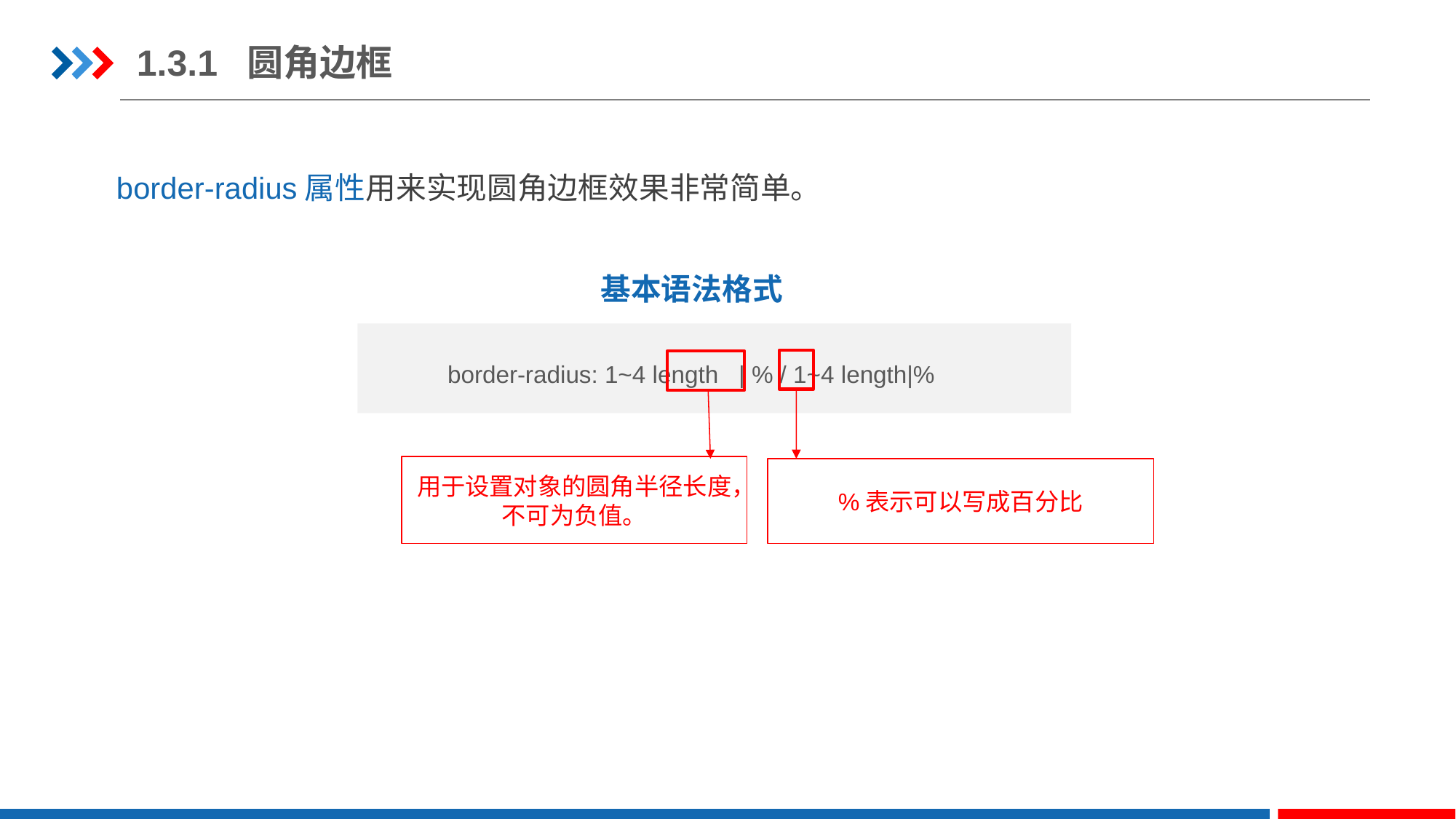

1.3.1  圆角边框
border-radius属性用来实现圆角边框效果非常简单。
基本语法格式

border-radius: 1~4 length   | % / 1~4 length|%

用于设置对象的圆角半径长度，不可为负值。
%表示可以写成百分比